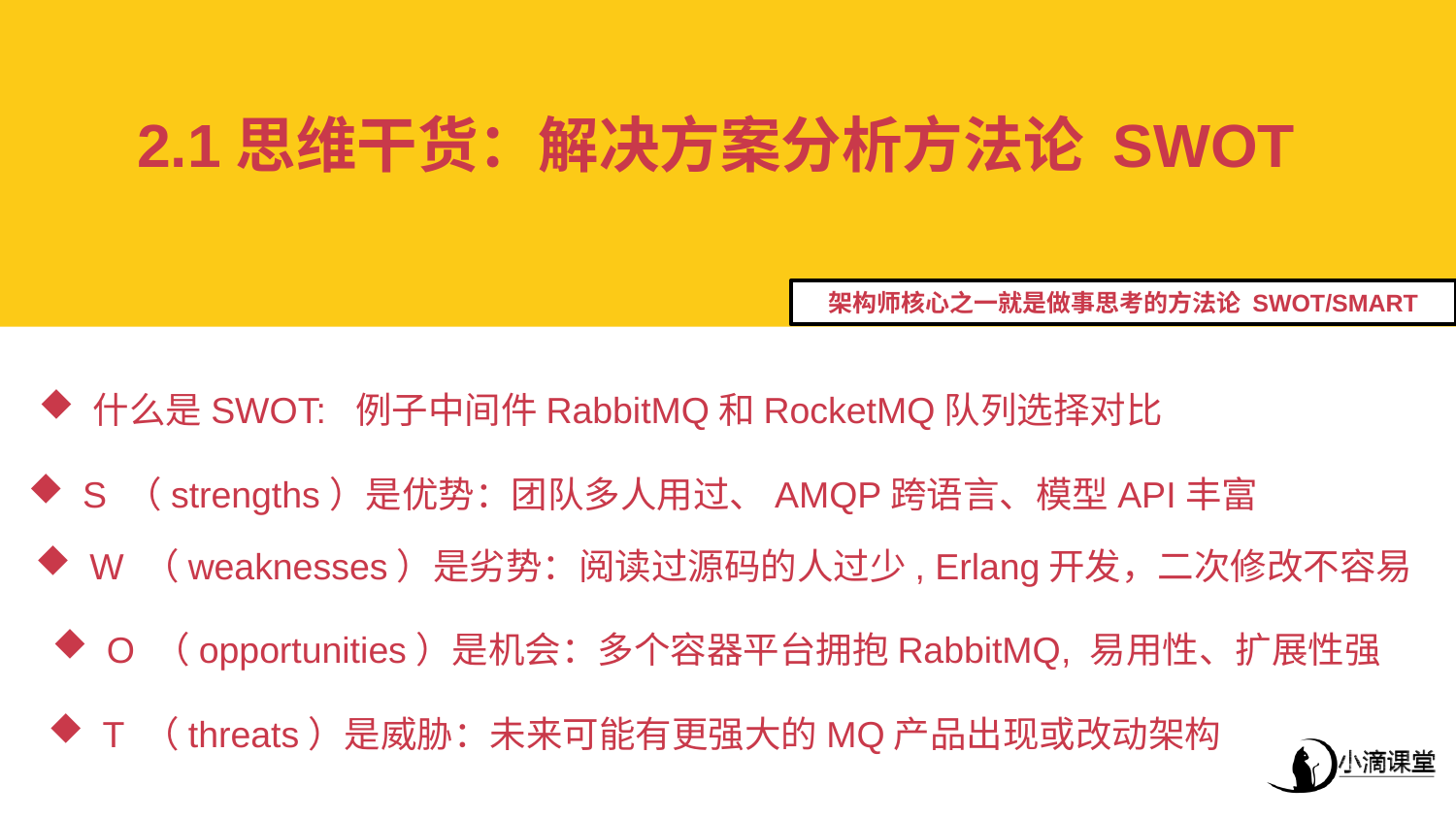

2.1思维干货：解决方案分析方法论 SWOT
架构师核心之一就是做事思考的方法论 SWOT/SMART
什么是SWOT:  例子中间件RabbitMQ和RocketMQ队列选择对比
S （strengths）是优势：团队多人用过、AMQP跨语言、模型API丰富
W （weaknesses）是劣势：阅读过源码的人过少, Erlang开发，二次修改不容易
O （opportunities）是机会：多个容器平台拥抱RabbitMQ, 易用性、扩展性强
T （threats）是威胁：未来可能有更强大的MQ产品出现或改动架构